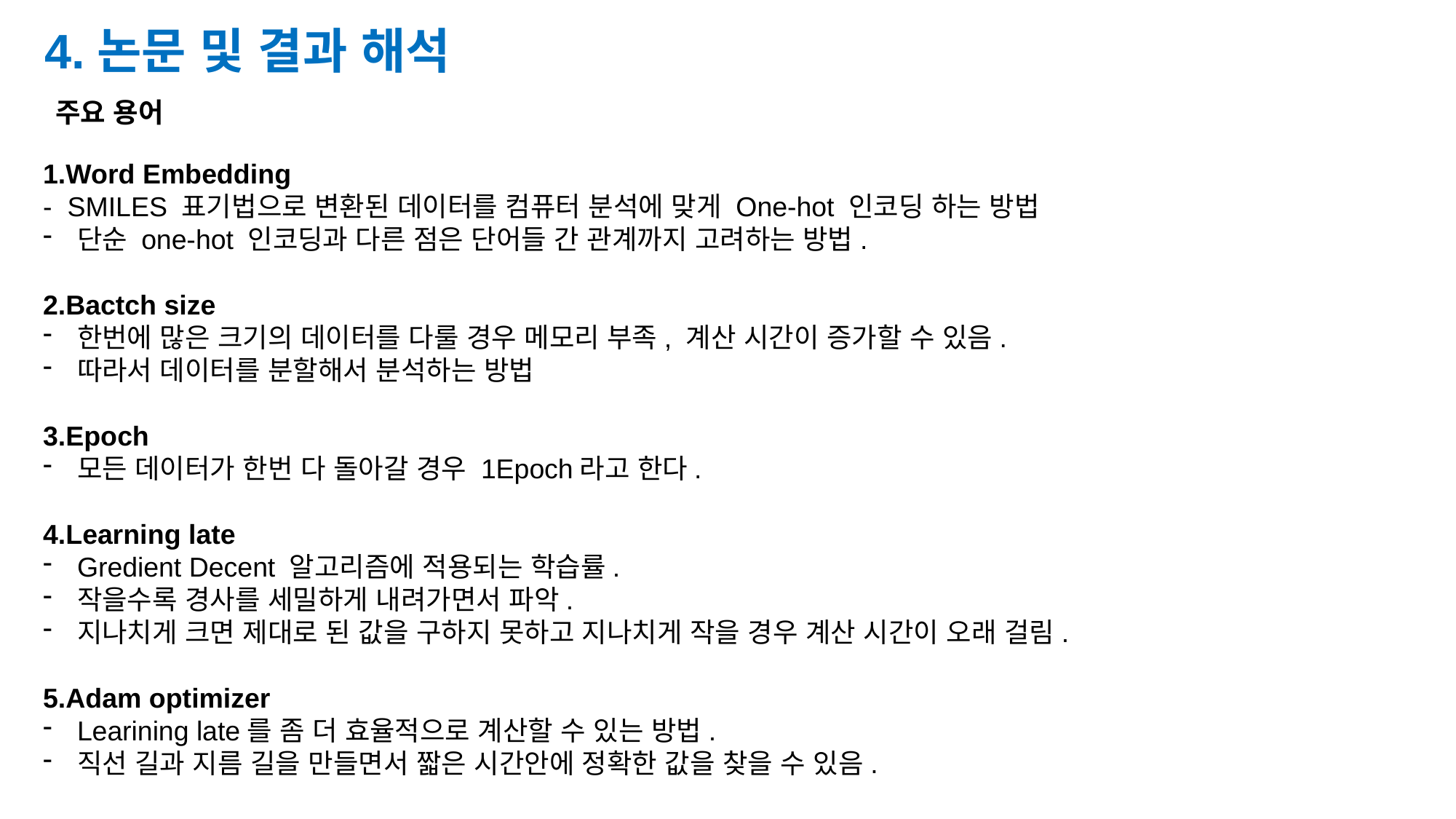

4.논문 및 결과 해석
주요 용어
1.Word Embedding
-  SMILES 표기법으로 변환된 데이터를 컴퓨터 분석에 맞게 One-hot 인코딩 하는 방법
단순 one-hot 인코딩과 다른 점은 단어들 간 관계까지 고려하는 방법.

2.Bactch size
한번에 많은 크기의 데이터를 다룰 경우 메모리 부족, 계산 시간이 증가할 수 있음.
따라서 데이터를 분할해서 분석하는 방법

3.Epoch
모든 데이터가 한번 다 돌아갈 경우 1Epoch라고 한다.

4.Learning late
Gredient Decent 알고리즘에 적용되는 학습률.
작을수록 경사를 세밀하게 내려가면서 파악.
지나치게 크면 제대로 된 값을 구하지 못하고 지나치게 작을 경우 계산 시간이 오래 걸림.

5.Adam optimizer
Learining late를 좀 더 효율적으로 계산할 수 있는 방법.
직선 길과 지름 길을 만들면서 짧은 시간안에 정확한 값을 찾을 수 있음.

*SMILES (Simplified molecular-input line-entry system)

-Molecules의 표현식을 변경
(3차원의 구조를  1차원으로 바꾸는 방식)

-SMILES 표기법을 바꾼 방식을 컴퓨터에 입력하기 위해  One-hot encoding 방식 적용

( 파이썬 코드에서는 단어 간의 빈도를 통해 관계를 반영하는 Word Embedding 기법을 사용)